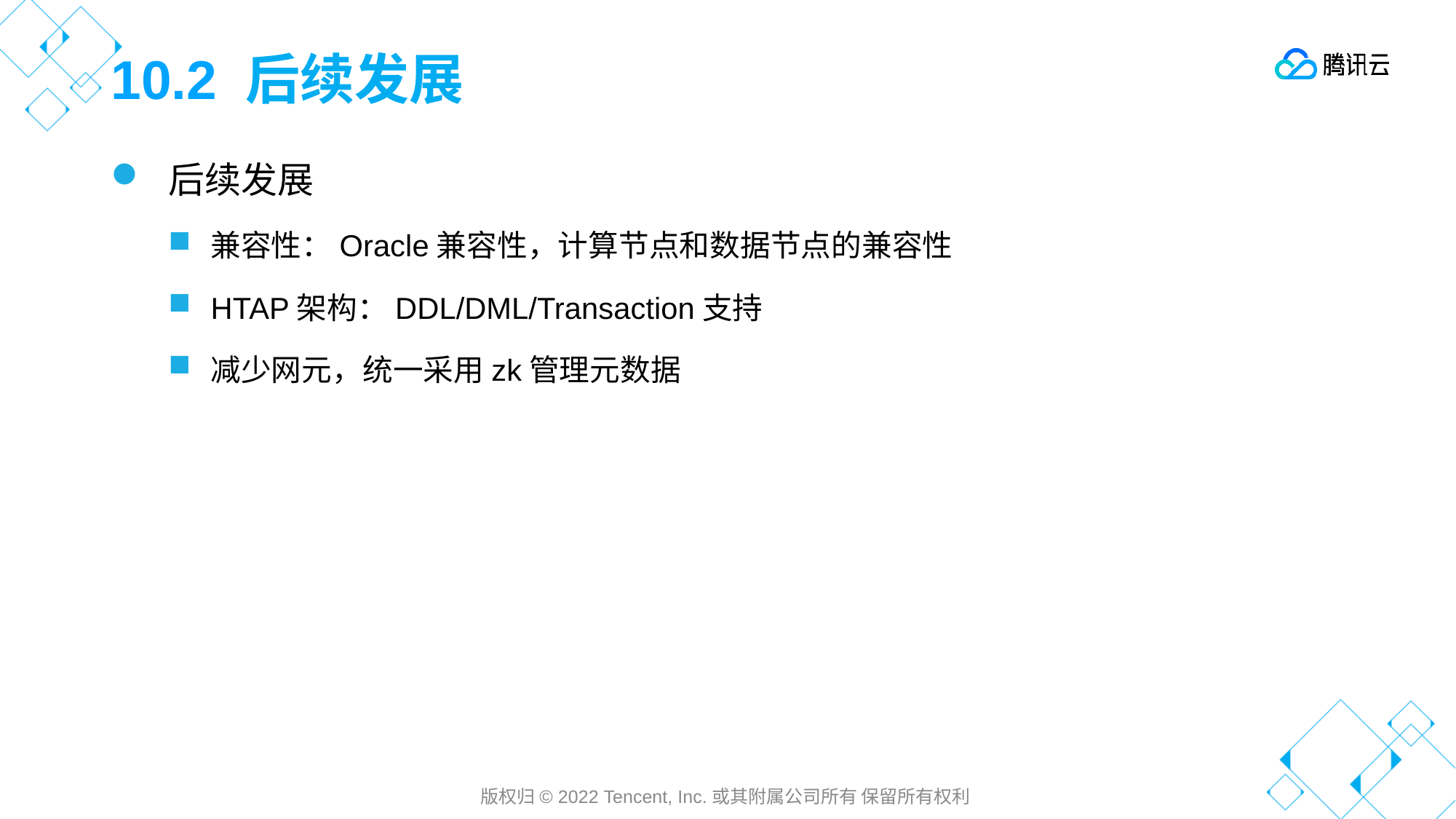

# 10.2 后续发展
后续发展
兼容性：Oracle兼容性，计算节点和数据节点的兼容性
HTAP架构：DDL/DML/Transaction支持
减少网元，统一采用zk管理元数据

版权归© 2022 Tencent, Inc.或其附属公司所有 保留所有权利